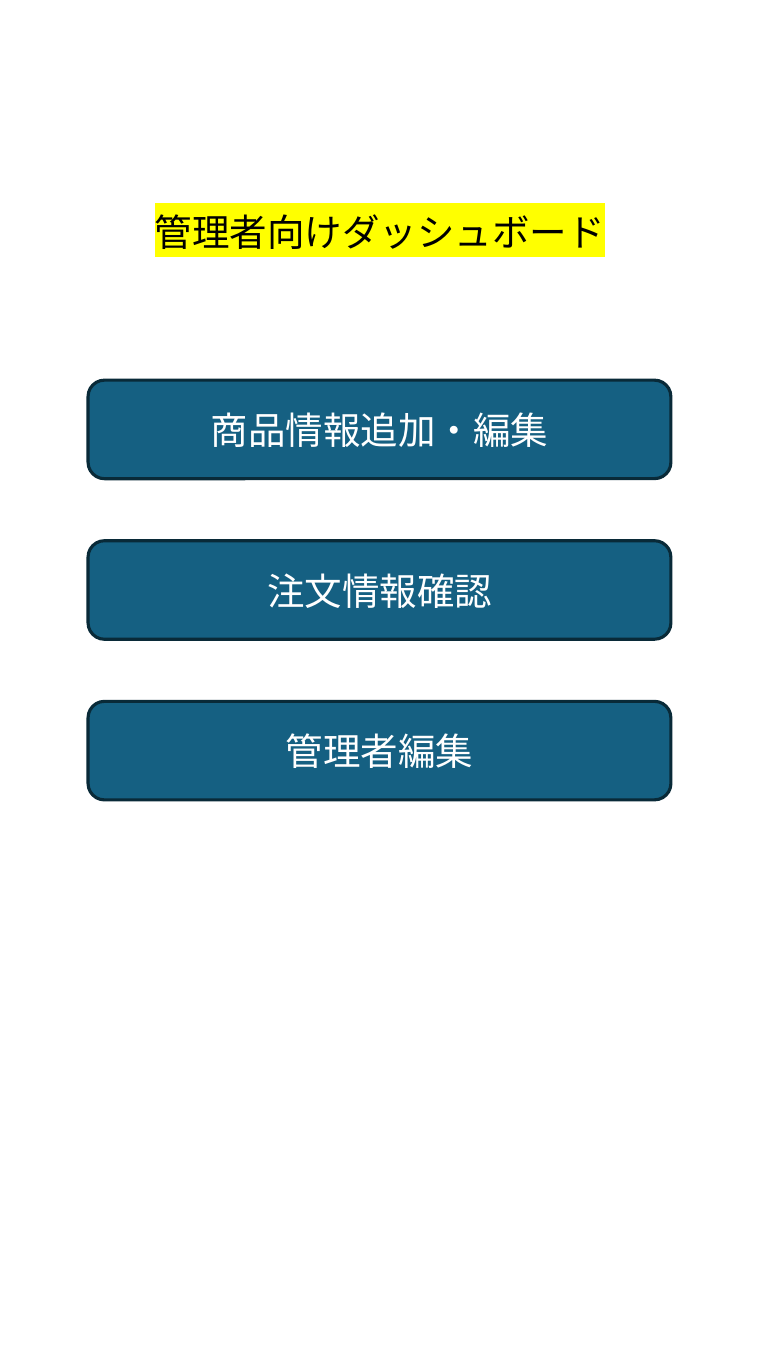

管理者向けダッシュボード
商品情報追加・編集
注文情報確認
管理者編集